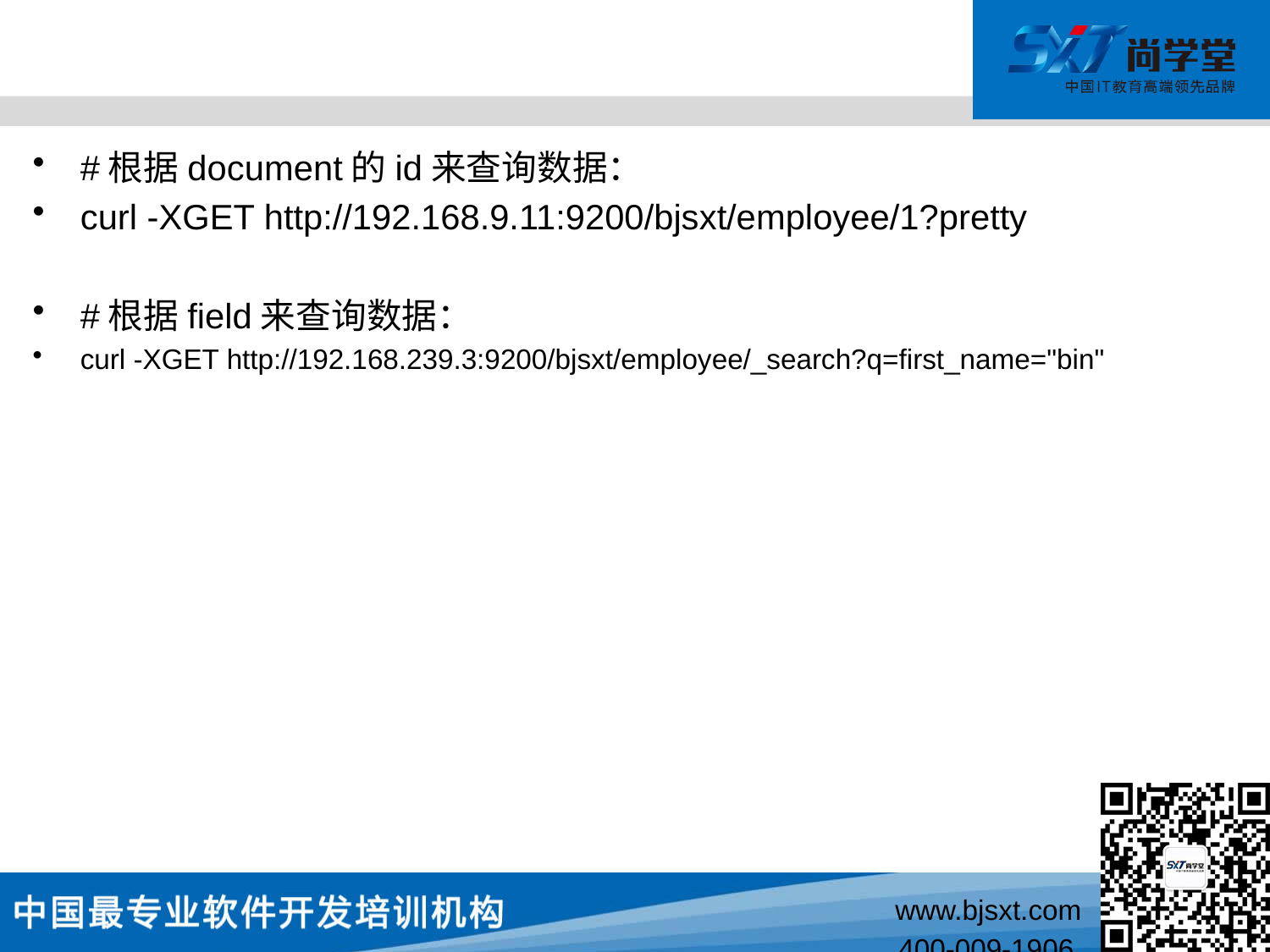

#
#根据document的id来查询数据：
curl -XGET http://192.168.9.11:9200/bjsxt/employee/1?pretty

#根据field来查询数据：
curl -XGET http://192.168.239.3:9200/bjsxt/employee/_search?q=first_name="bin"